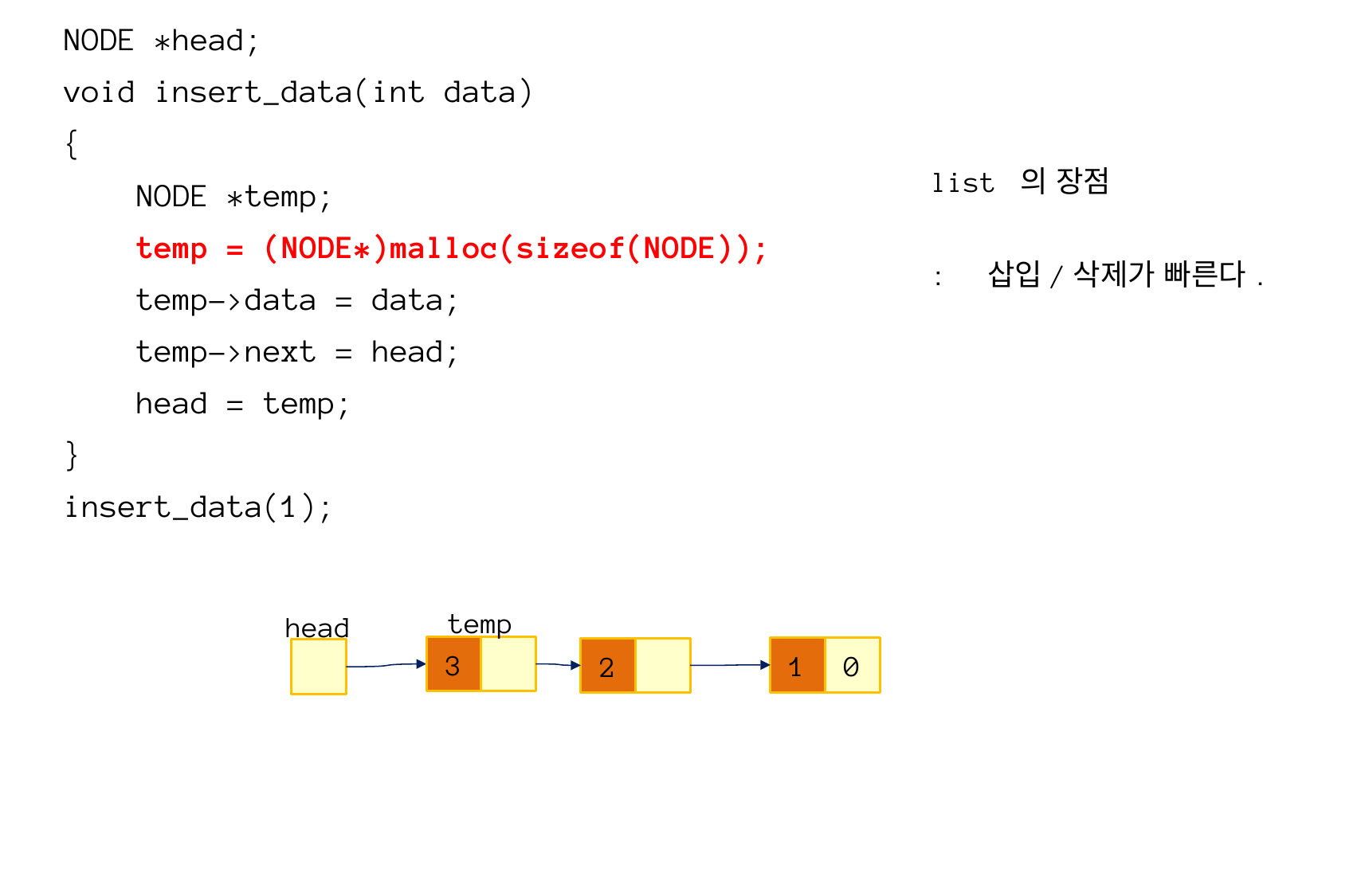

NODE *head;
void insert_data(int data)
{
    NODE *temp;
    temp = (NODE*)malloc(sizeof(NODE));
    temp->data = data;
    temp->next = head;
    head = temp;
}
insert_data(1);
list 의 장점

:  삽입/삭제가 빠른다.
temp
head
3

1
0
2